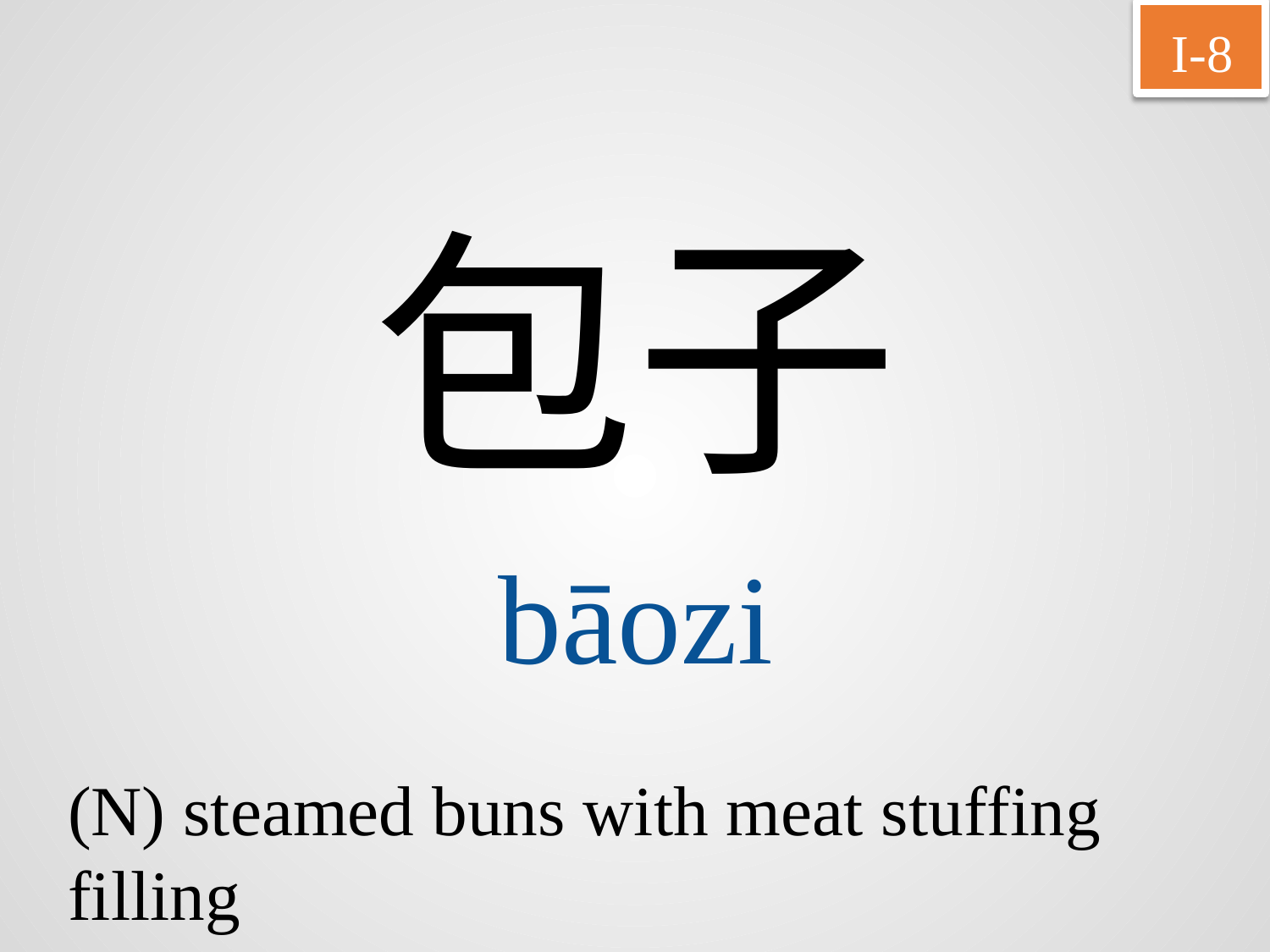

I-8

包子
bāozi
(N) steamed buns with meat stuffing filling